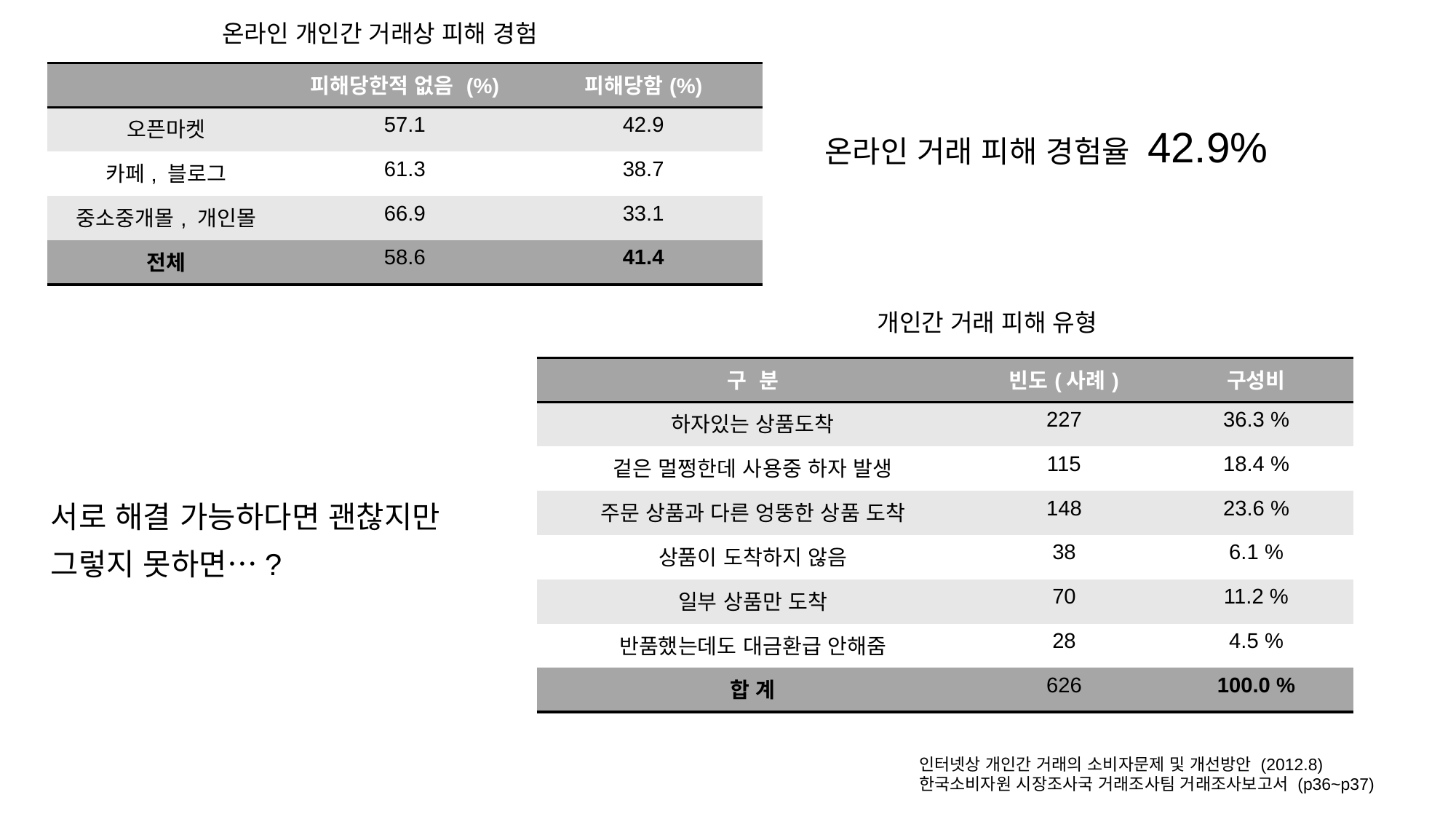

온라인 개인간 거래상 피해 경험
|  | 피해당한적 없음 (%) | 피해당함(%) |
| --- | --- | --- |
| 오픈마켓 | 57.1 | 42.9 |
| 카페, 블로그 | 61.3 | 38.7 |
| 중소중개몰, 개인몰 | 66.9 | 33.1 |
| 전체 | 58.6 | 41.4 |
온라인 거래 피해 경험율 42.9%
개인간 거래 피해 유형
| 구 분 | 빈도(사례) | 구성비 |
| --- | --- | --- |
| 하자있는 상품도착 | 227 | 36.3 % |
| 겉은 멀쩡한데 사용중 하자 발생 | 115 | 18.4 % |
| 주문 상품과 다른 엉뚱한 상품 도착 | 148 | 23.6 % |
| 상품이 도착하지 않음 | 38 | 6.1 % |
| 일부 상품만 도착 | 70 | 11.2 % |
| 반품했는데도 대금환급 안해줌 | 28 | 4.5 % |
| 합 계 | 626 | 100.0 % |
서로 해결 가능하다면 괜찮지만
그렇지 못하면…?
인터넷상 개인간 거래의 소비자문제 및 개선방안 (2012.8)
한국소비자원 시장조사국 거래조사팀 거래조사보고서 (p36~p37)